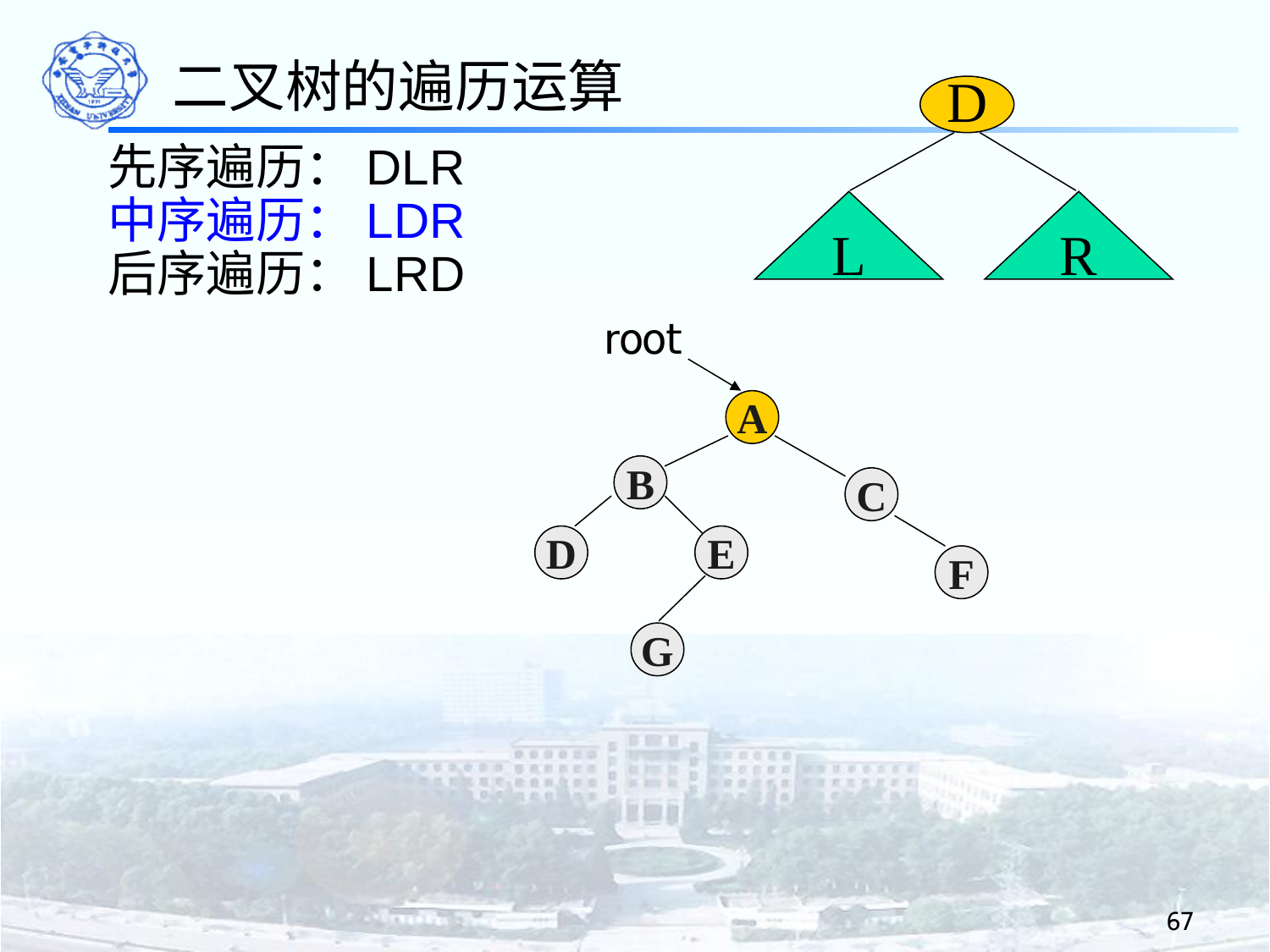

二叉树的遍历运算
D

L
R
先序遍历：DLR
中序遍历：LDR
后序遍历：LRD

root

A

B
C

D
E
F

G
67